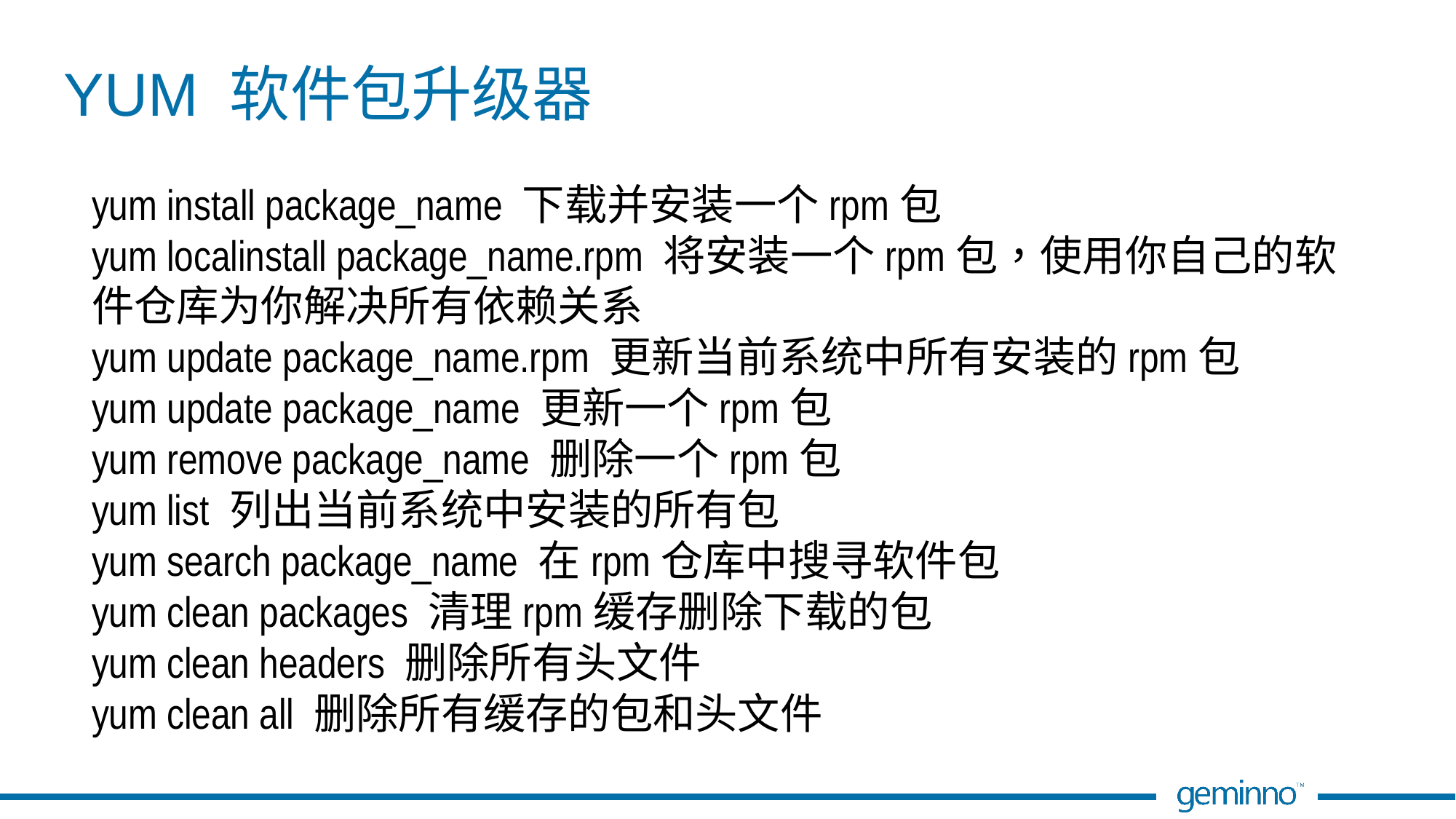

# YUM 软件包升级器
yum install package_name 下载并安装一个rpm包
yum localinstall package_name.rpm 将安装一个rpm包，使用你自己的软件仓库为你解决所有依赖关系
yum update package_name.rpm 更新当前系统中所有安装的rpm包
yum update package_name 更新一个rpm包
yum remove package_name 删除一个rpm包
yum list 列出当前系统中安装的所有包
yum search package_name 在rpm仓库中搜寻软件包
yum clean packages 清理rpm缓存删除下载的包
yum clean headers 删除所有头文件
yum clean all 删除所有缓存的包和头文件